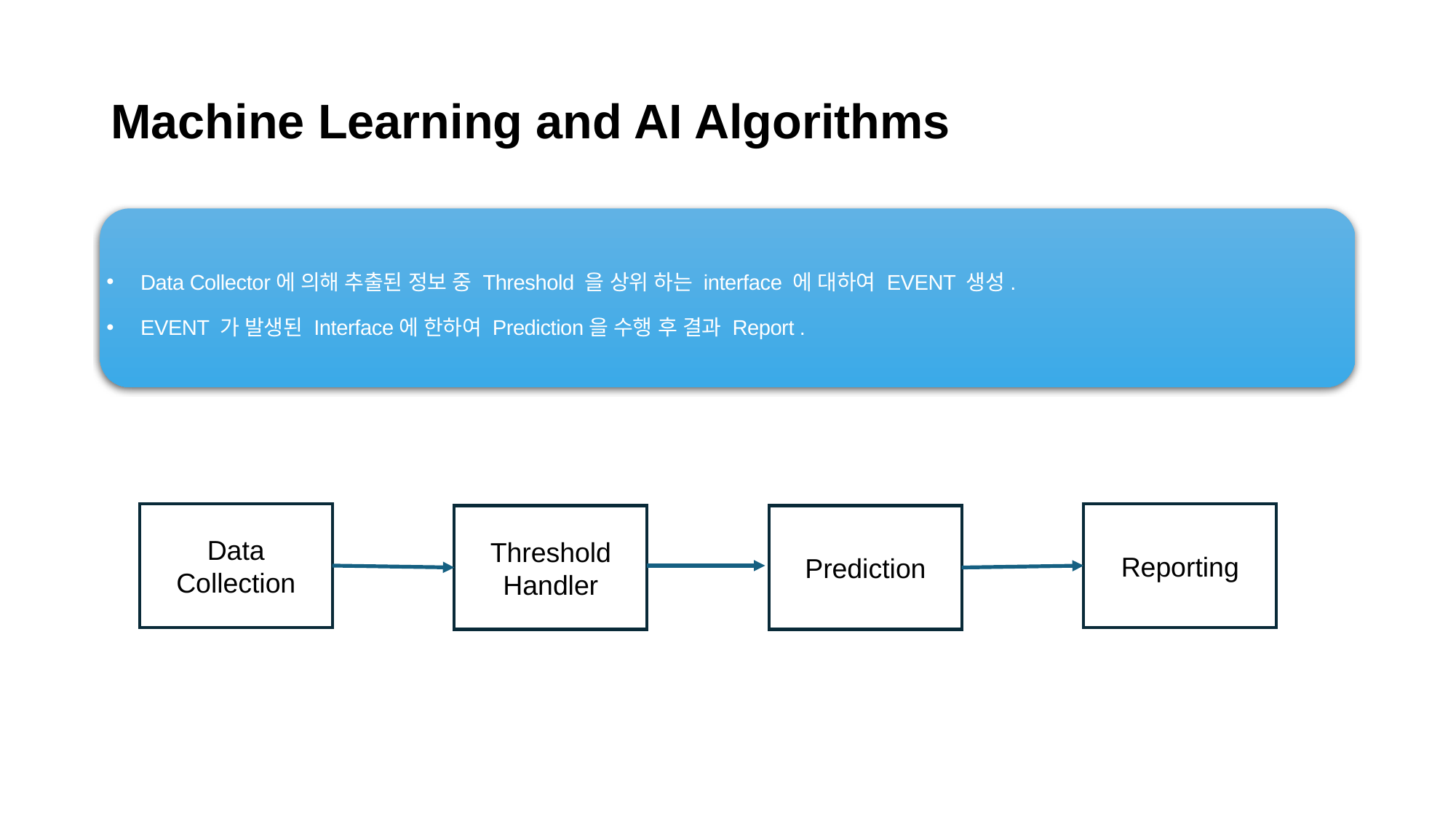

# Machine Learning and AI Algorithms

Data Collector에 의해 추출된 정보 중 Threshold 을 상위 하는 interface 에 대하여 EVENT 생성.
EVENT 가 발생된 Interface에 한하여 Prediction을 수행 후 결과 Report .
Data Collection
Reporting
Threshold Handler
Prediction